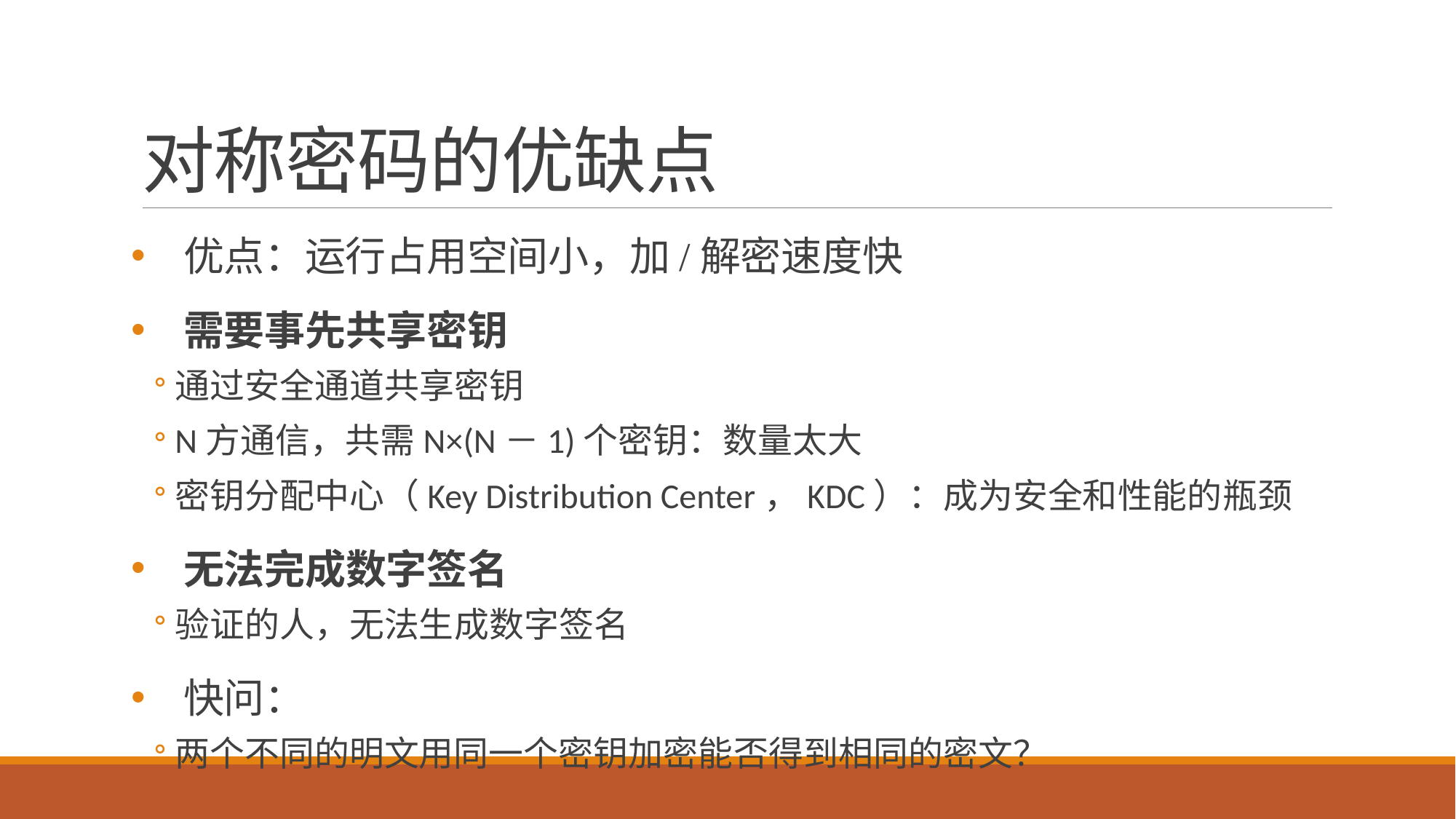

# 对称密码的优缺点
优点：运行占用空间小，加/解密速度快
需要事先共享密钥
通过安全通道共享密钥
N方通信，共需N×(N－1)个密钥：数量太大
密钥分配中心（Key Distribution Center，KDC）：成为安全和性能的瓶颈
无法完成数字签名
验证的人，无法生成数字签名
快问：
两个不同的明文用同一个密钥加密能否得到相同的密文？